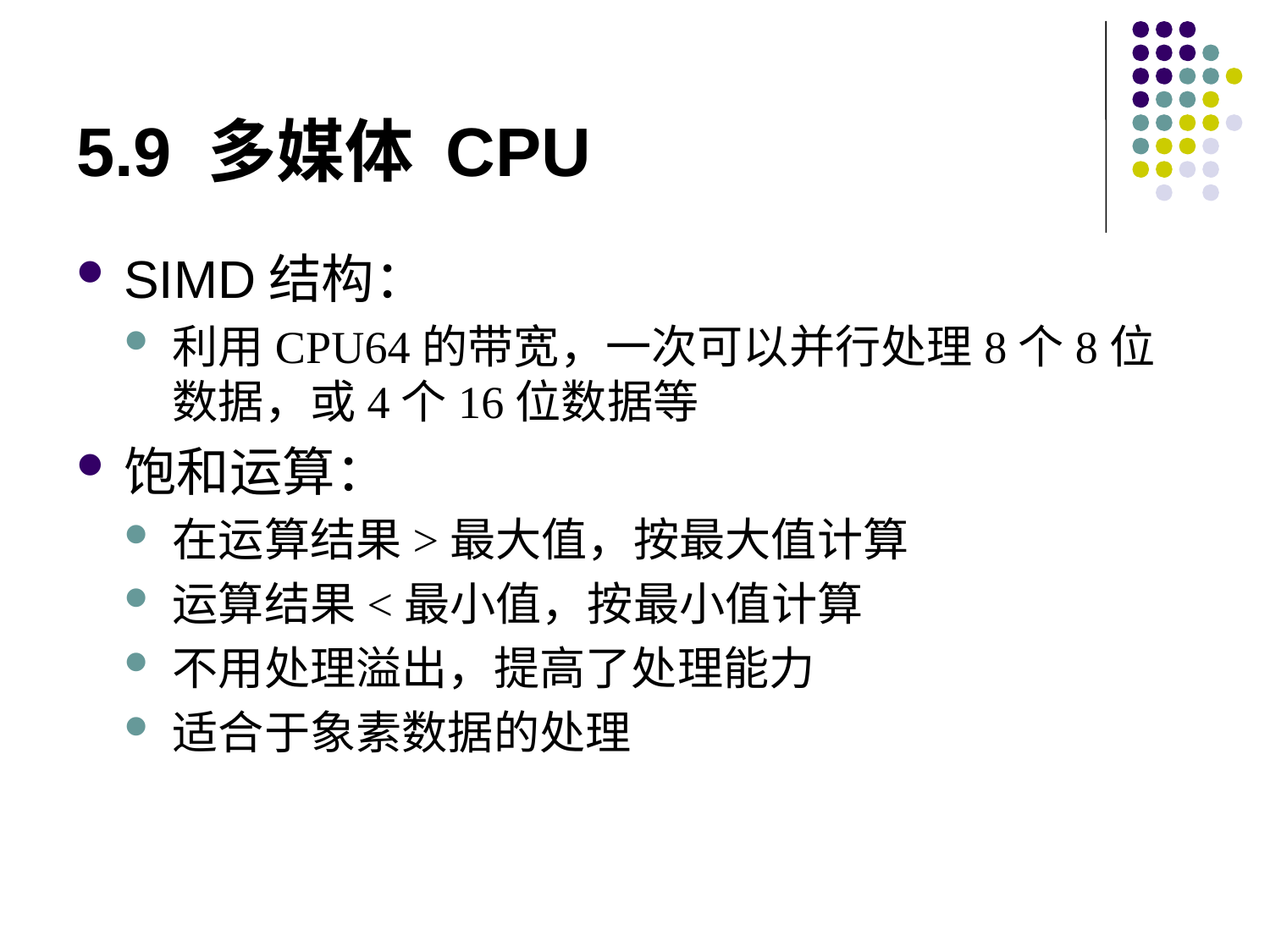

# 5.9 多媒体 CPU
SIMD结构：
利用CPU64的带宽，一次可以并行处理8个8位数据，或4个16位数据等
饱和运算：
在运算结果>最大值，按最大值计算
运算结果<最小值，按最小值计算
不用处理溢出，提高了处理能力
适合于象素数据的处理

47